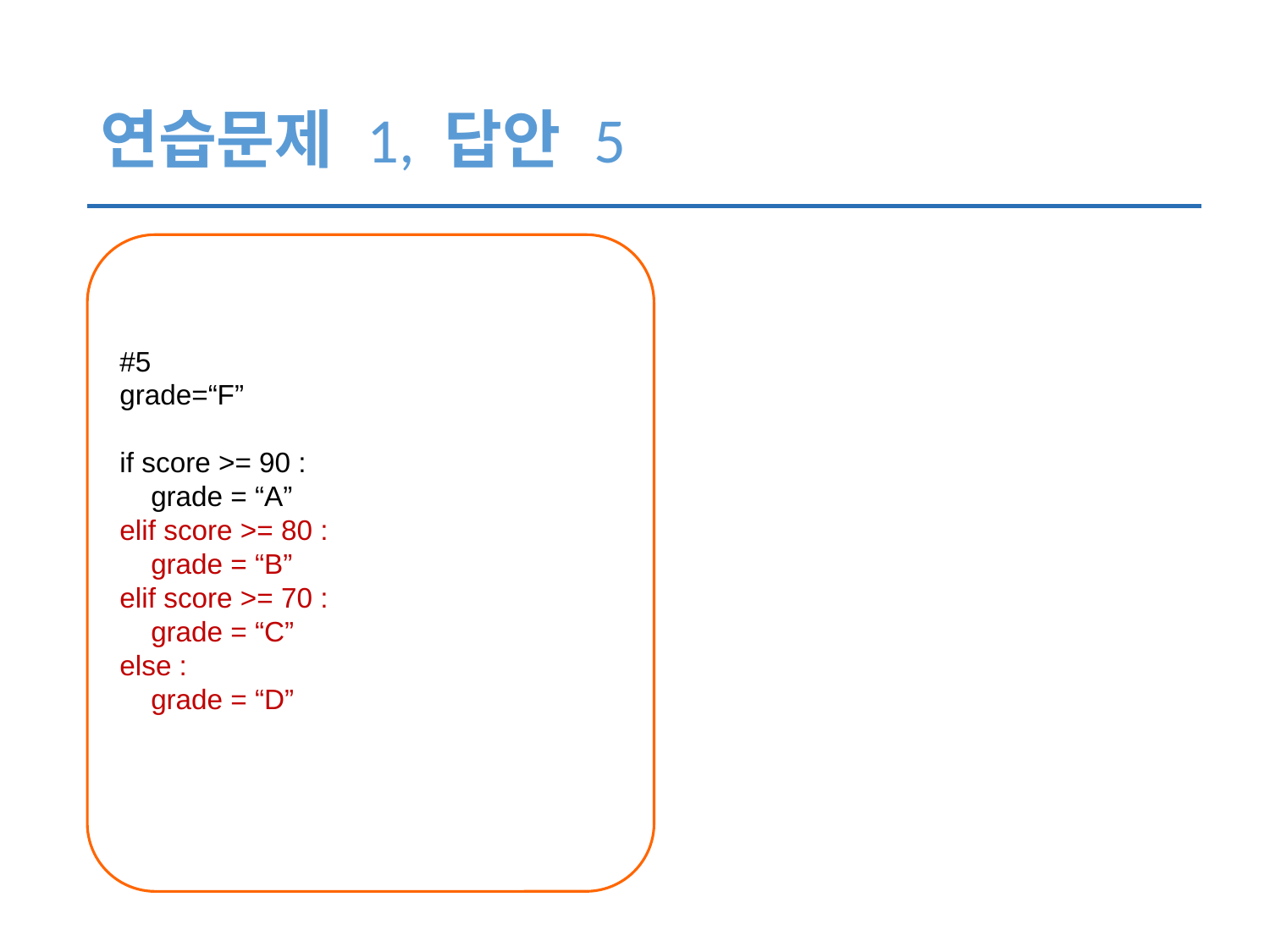

# 연습문제 1, 답안 5

#5
grade=“F”

if score >= 90 :
    grade = “A”
elif score >= 80 :
    grade = “B”
elif score >= 70 :
    grade = “C”
else :
    grade = “D”